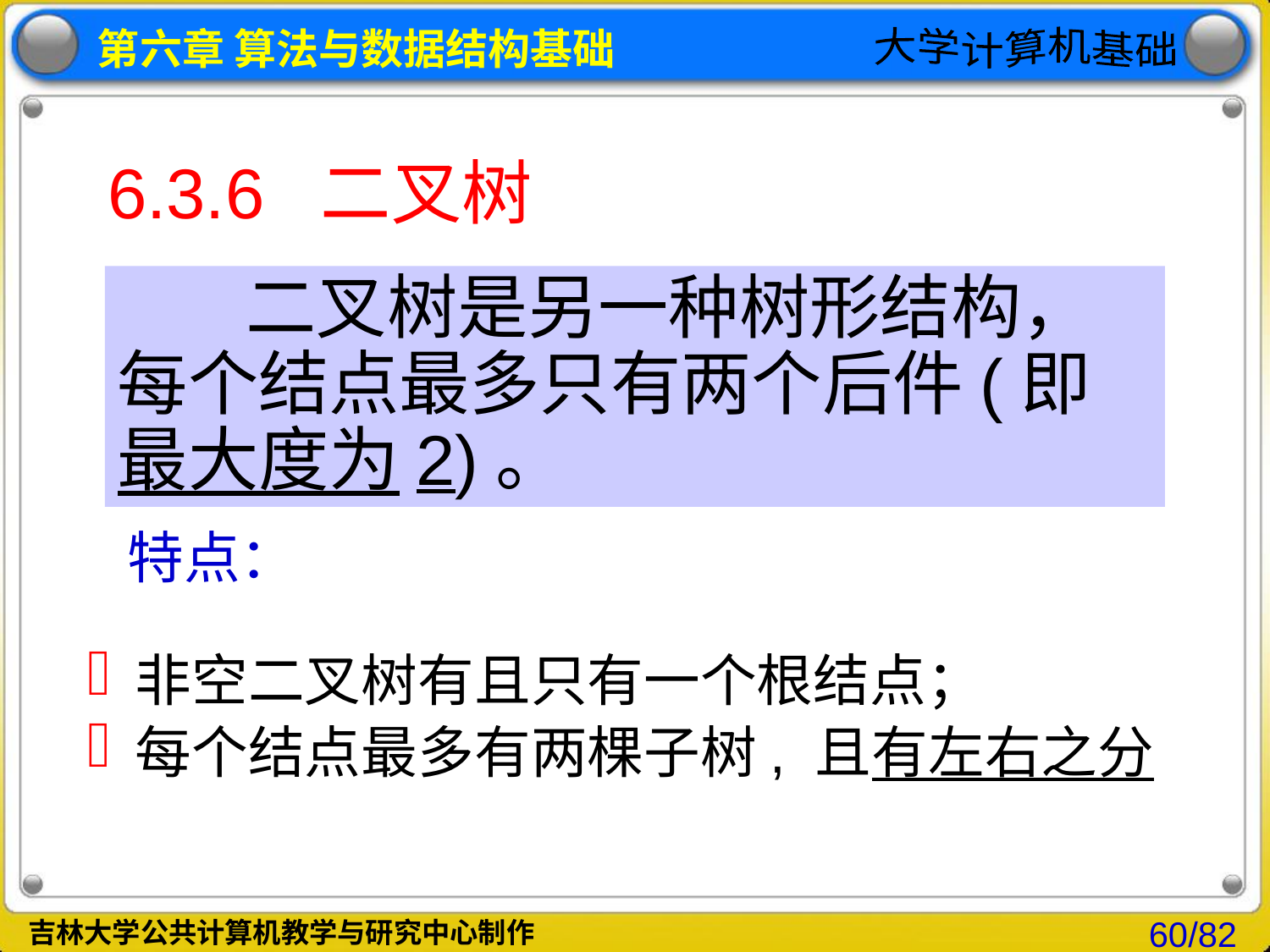

# 6.3.6  二叉树
        二叉树是另一种树形结构，每个结点最多只有两个后件(即最大度为2)。
特点：
非空二叉树有且只有一个根结点；
每个结点最多有两棵子树, 且有左右之分
60/82